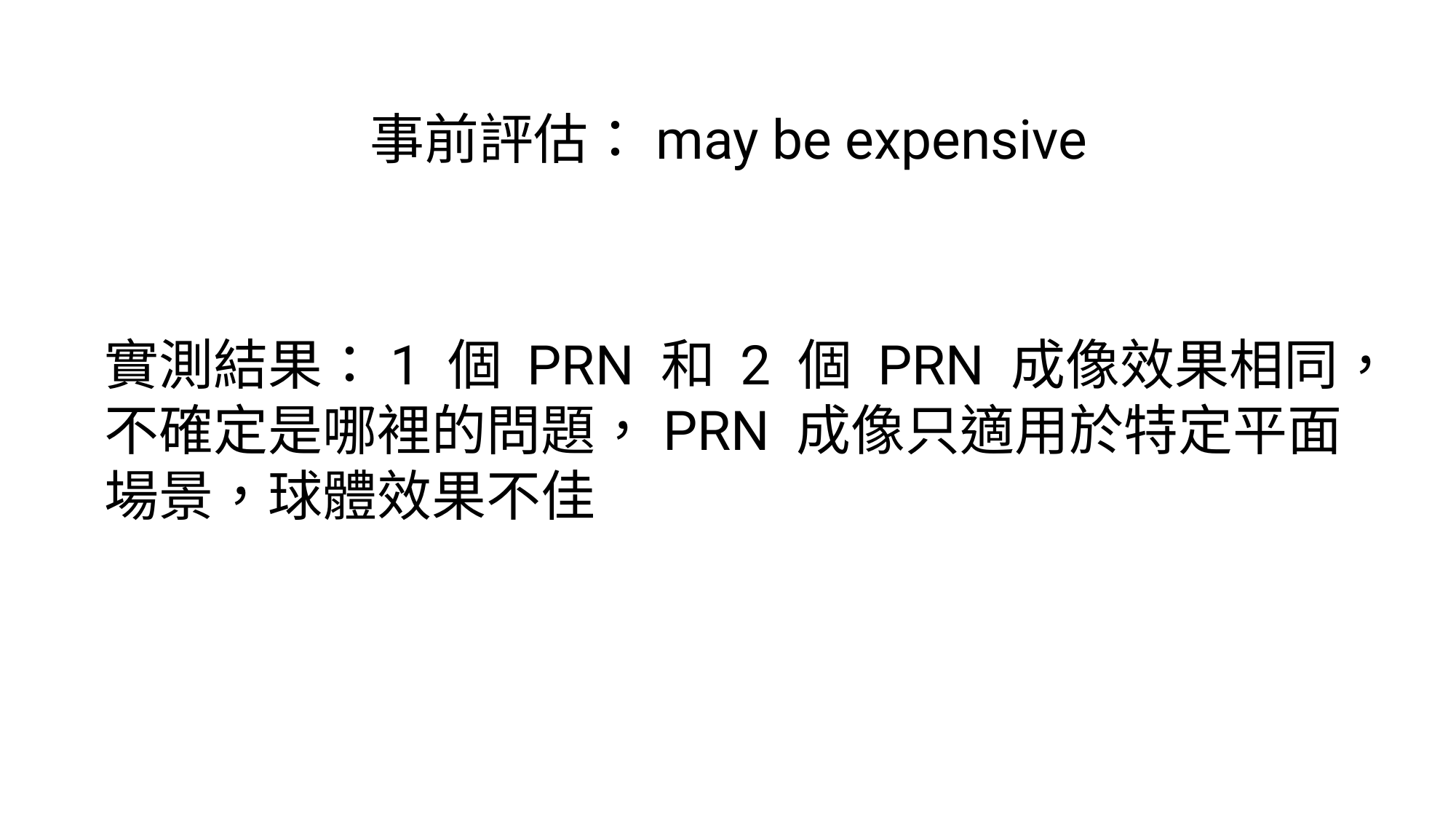

事前評估：may be expensive
實測結果：1 個 PRN 和 2 個 PRN 成像效果相同，不確定是哪裡的問題，PRN 成像只適用於特定平面場景，球體效果不佳